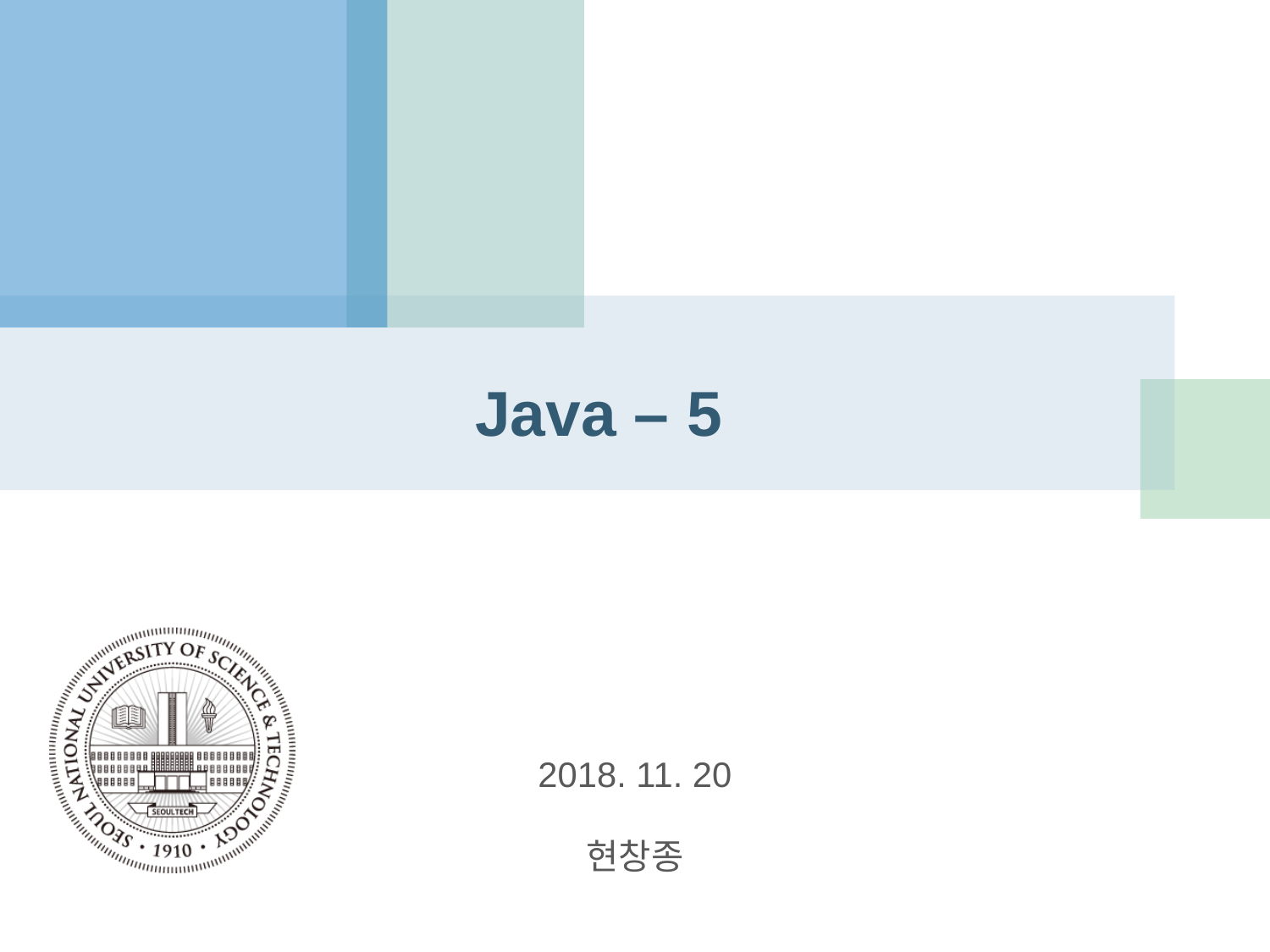

# Java – 5
2018. 11. 20

현창종